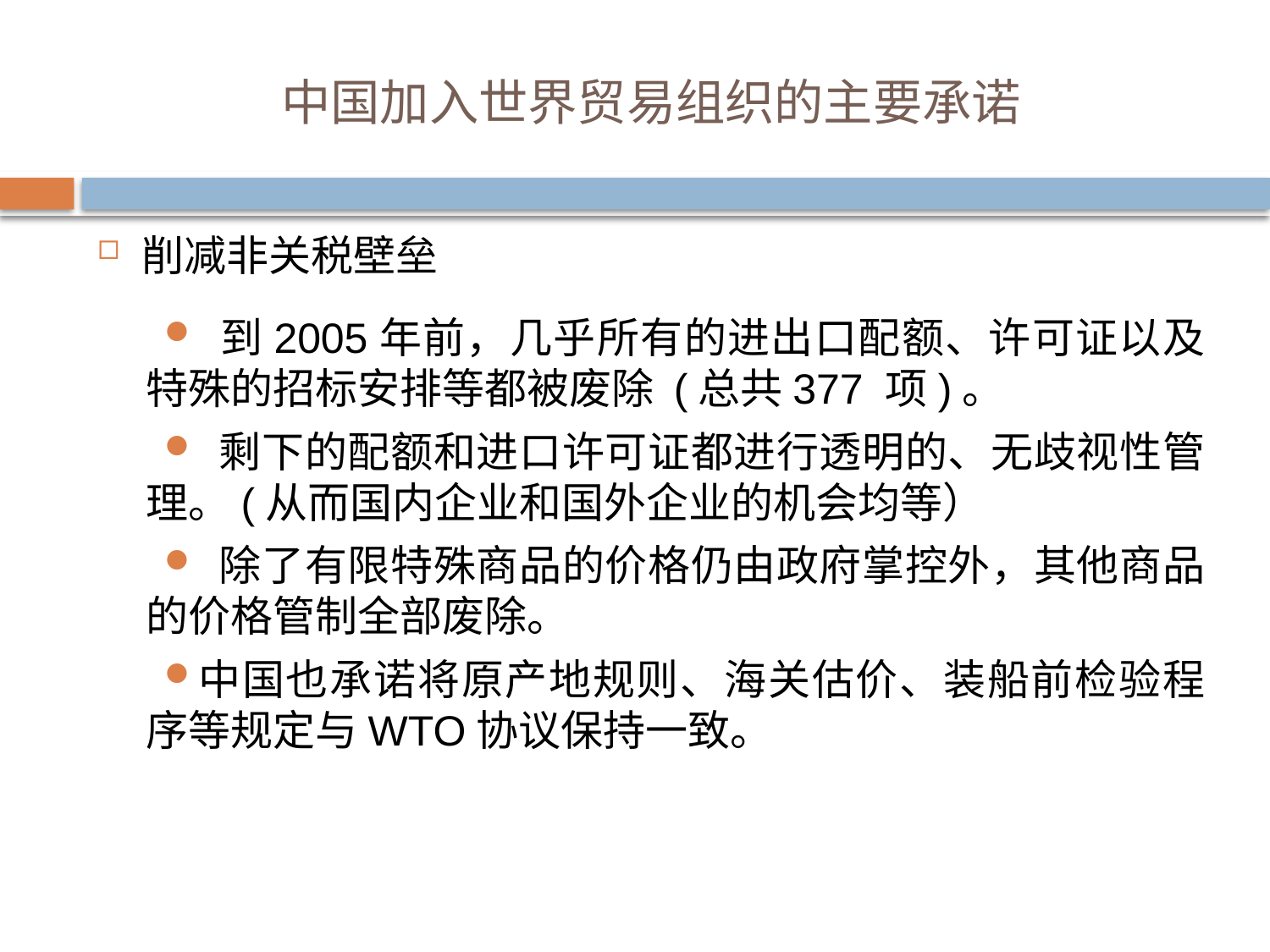

中国加入世界贸易组织的主要承诺
削减非关税壁垒
 到2005年前，几乎所有的进出口配额、许可证以及特殊的招标安排等都被废除 (总共377 项)。
 剩下的配额和进口许可证都进行透明的、无歧视性管理。(从而国内企业和国外企业的机会均等）
 除了有限特殊商品的价格仍由政府掌控外，其他商品的价格管制全部废除。
中国也承诺将原产地规则、海关估价、装船前检验程序等规定与WTO协议保持一致。